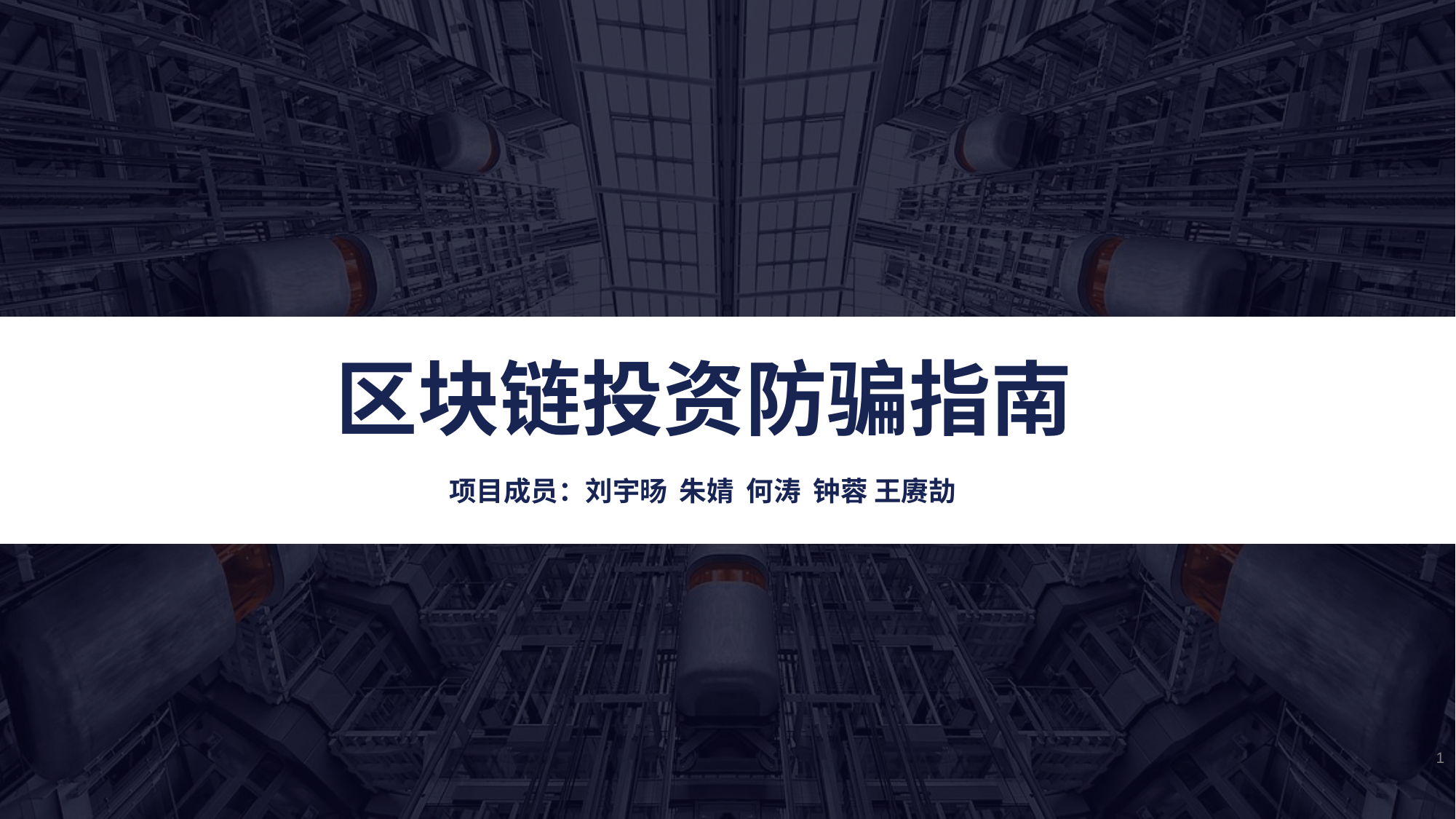

区块链投资防骗指南
项目成员：刘宇旸  朱婧  何涛  钟蓉 王赓劼
1